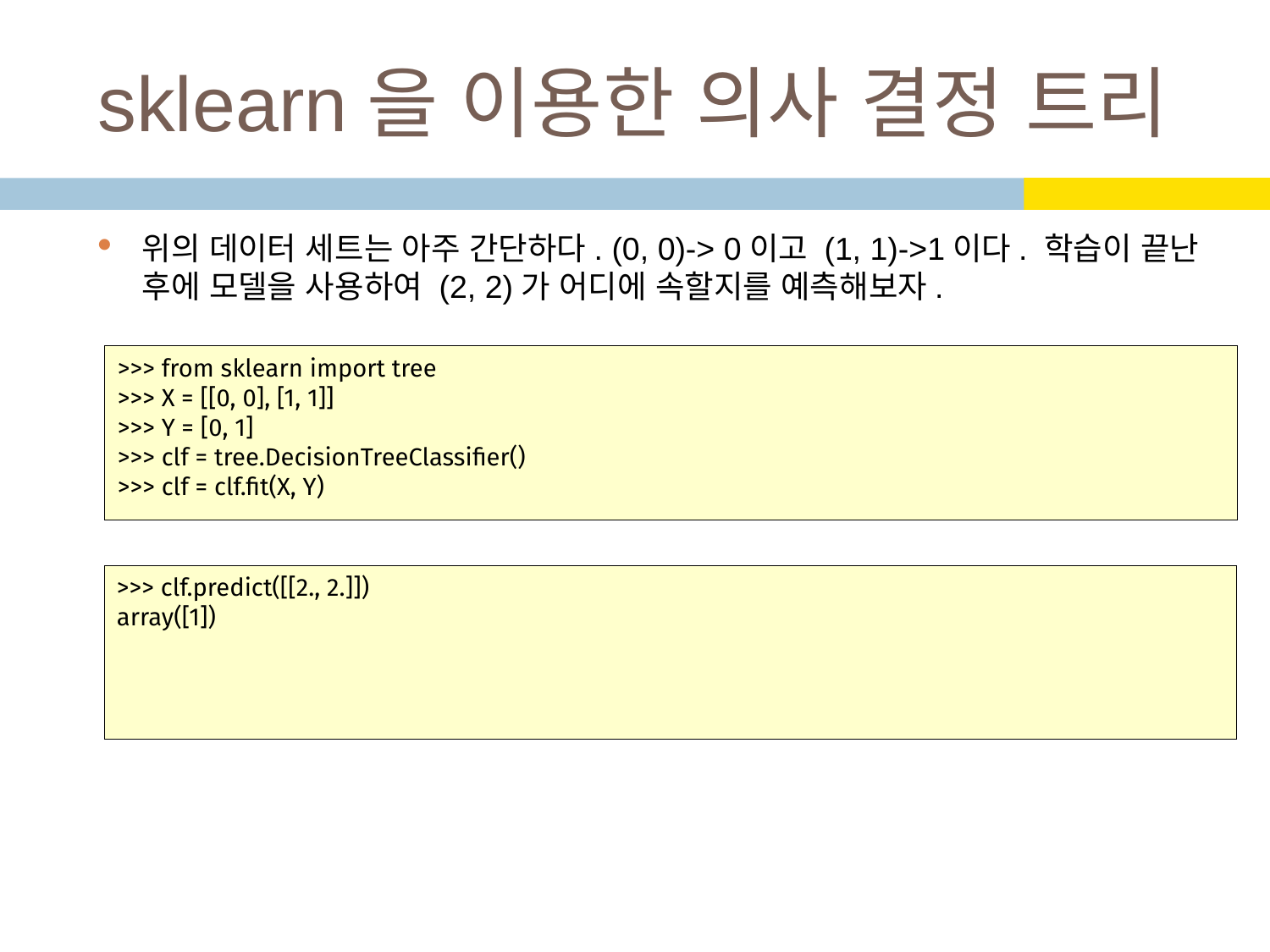

# sklearn을 이용한 의사 결정 트리
위의 데이터 세트는 아주 간단하다. (0, 0)-> 0이고 (1, 1)->1이다. 학습이 끝난 후에 모델을 사용하여 (2, 2)가 어디에 속할지를 예측해보자.

>>> from sklearn import tree
>>> X = [[0, 0], [1, 1]]
>>> Y = [0, 1]
>>> clf = tree.DecisionTreeClassifier()
>>> clf = clf.fit(X, Y)
>>> clf.predict([[2., 2.]])
array([1])